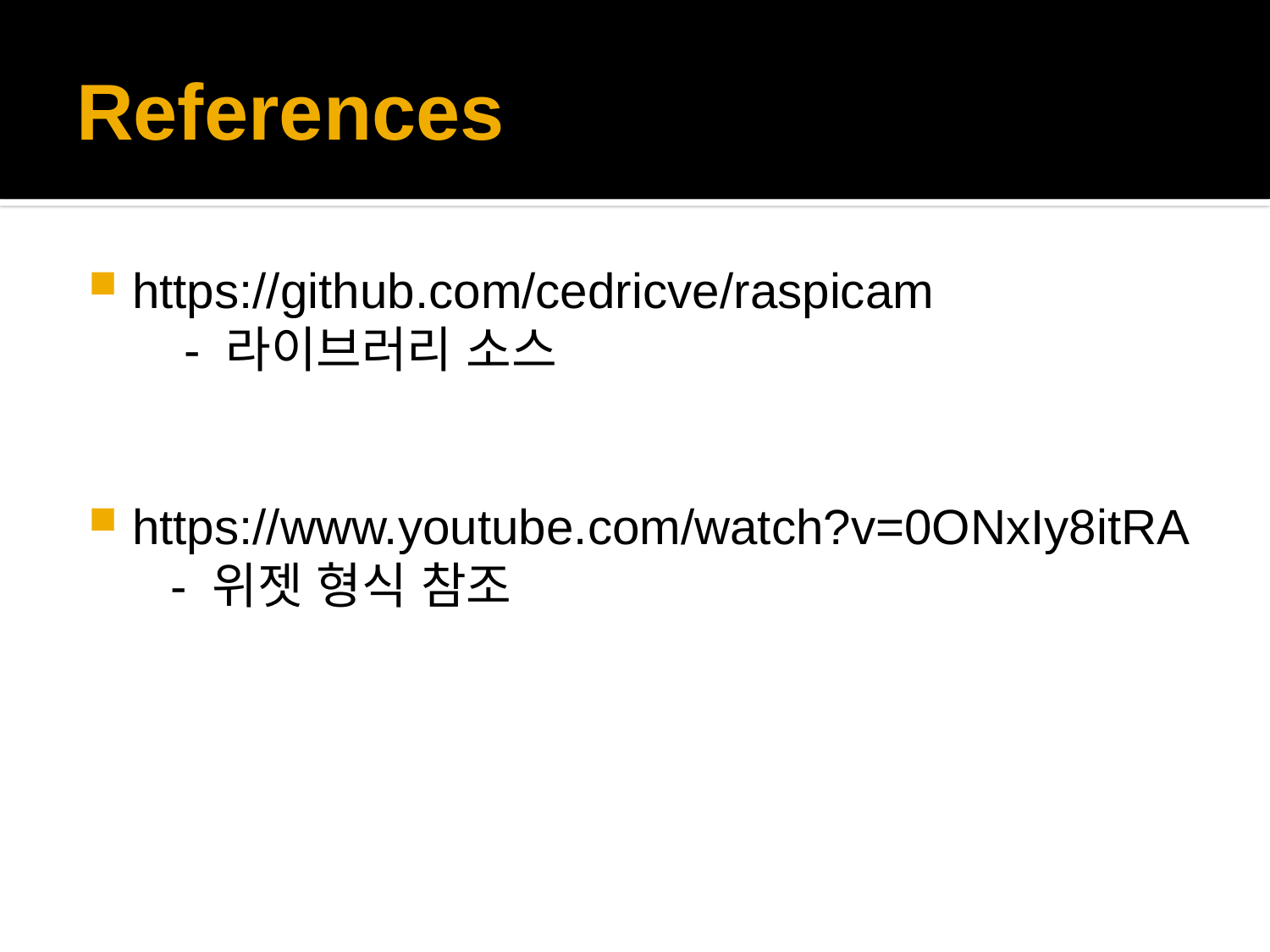

# References
https://github.com/cedricve/raspicam
       - 라이브러리 소스

https://www.youtube.com/watch?v=0ONxIy8itRA
      - 위젯 형식 참조